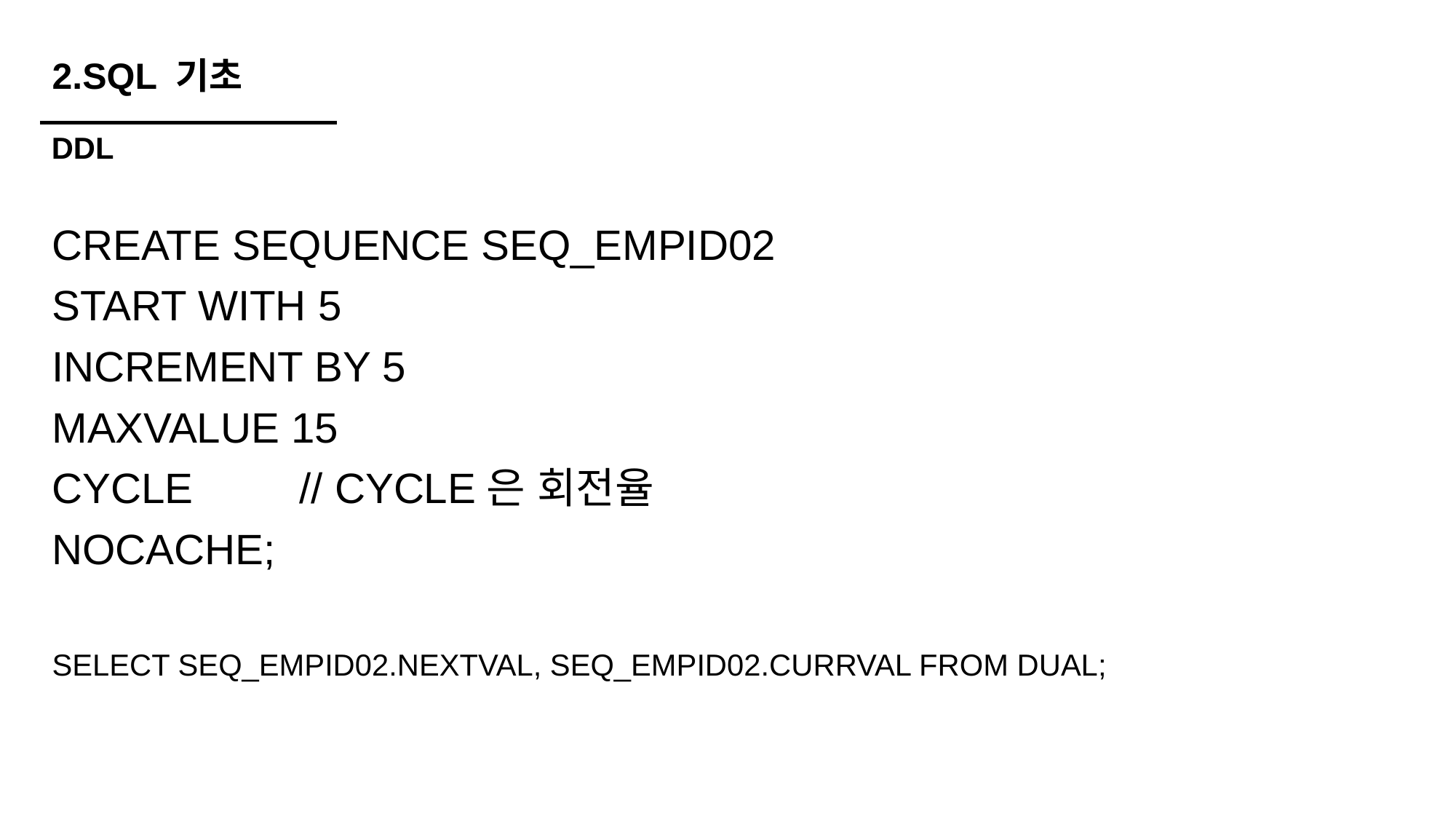

# 2.SQL 기초
DDL
CREATE SEQUENCE SEQ_EMPID02
START WITH 5
INCREMENT BY 5
MAXVALUE 15
CYCLE         // CYCLE은 회전율
NOCACHE;

SELECT SEQ_EMPID02.NEXTVAL, SEQ_EMPID02.CURRVAL FROM DUAL;